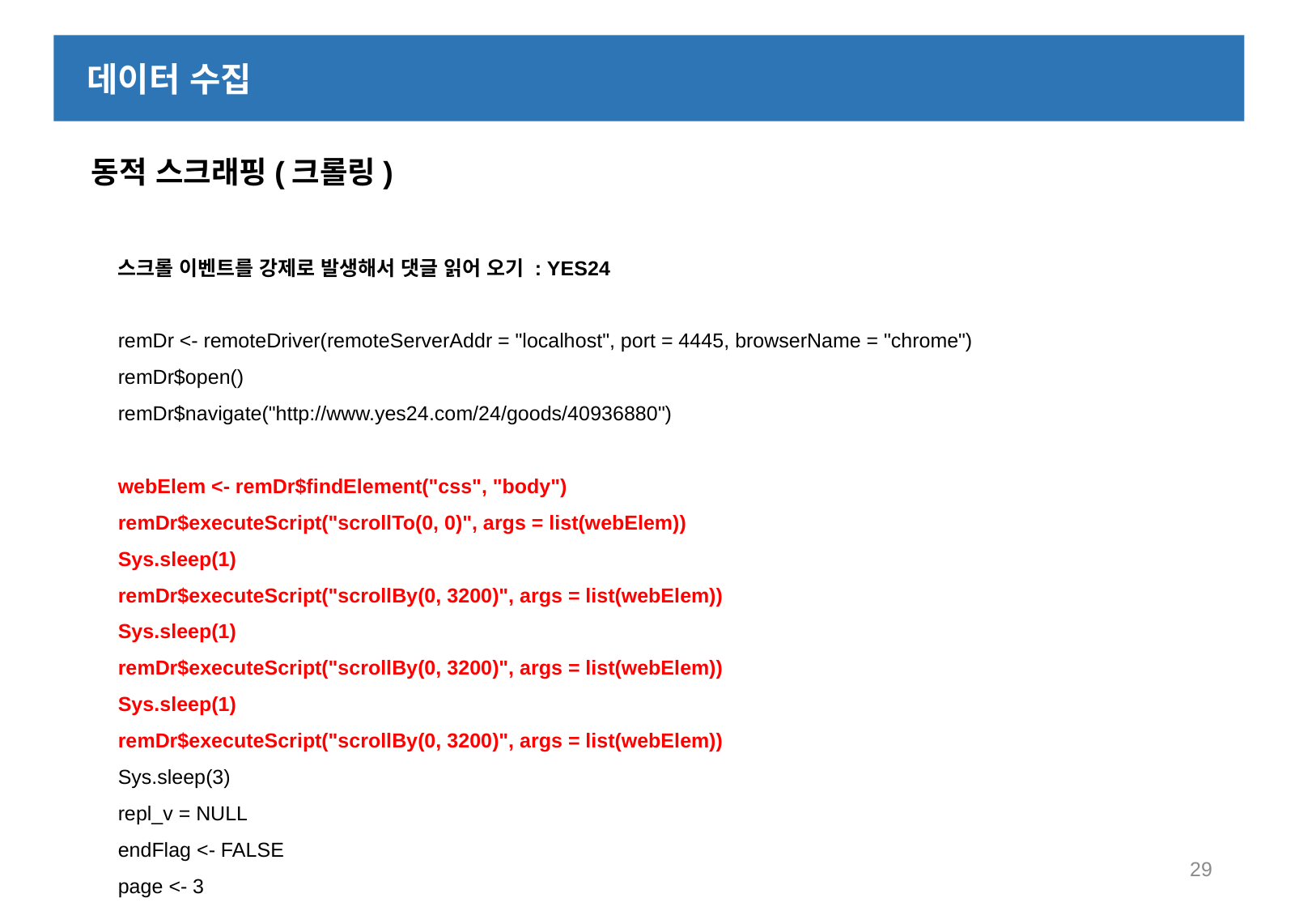

데이터 수집

 동적 스크래핑(크롤링)
스크롤 이벤트를 강제로 발생해서 댓글 읽어 오기 : YES24

remDr <- remoteDriver(remoteServerAddr = "localhost", port = 4445, browserName = "chrome")
remDr$open()
remDr$navigate("http://www.yes24.com/24/goods/40936880")

webElem <- remDr$findElement("css", "body")
remDr$executeScript("scrollTo(0, 0)", args = list(webElem))
Sys.sleep(1)
remDr$executeScript("scrollBy(0, 3200)", args = list(webElem))
Sys.sleep(1)
remDr$executeScript("scrollBy(0, 3200)", args = list(webElem))
Sys.sleep(1)
remDr$executeScript("scrollBy(0, 3200)", args = list(webElem))
Sys.sleep(3)
repl_v = NULL
endFlag <- FALSE
page <- 3
29